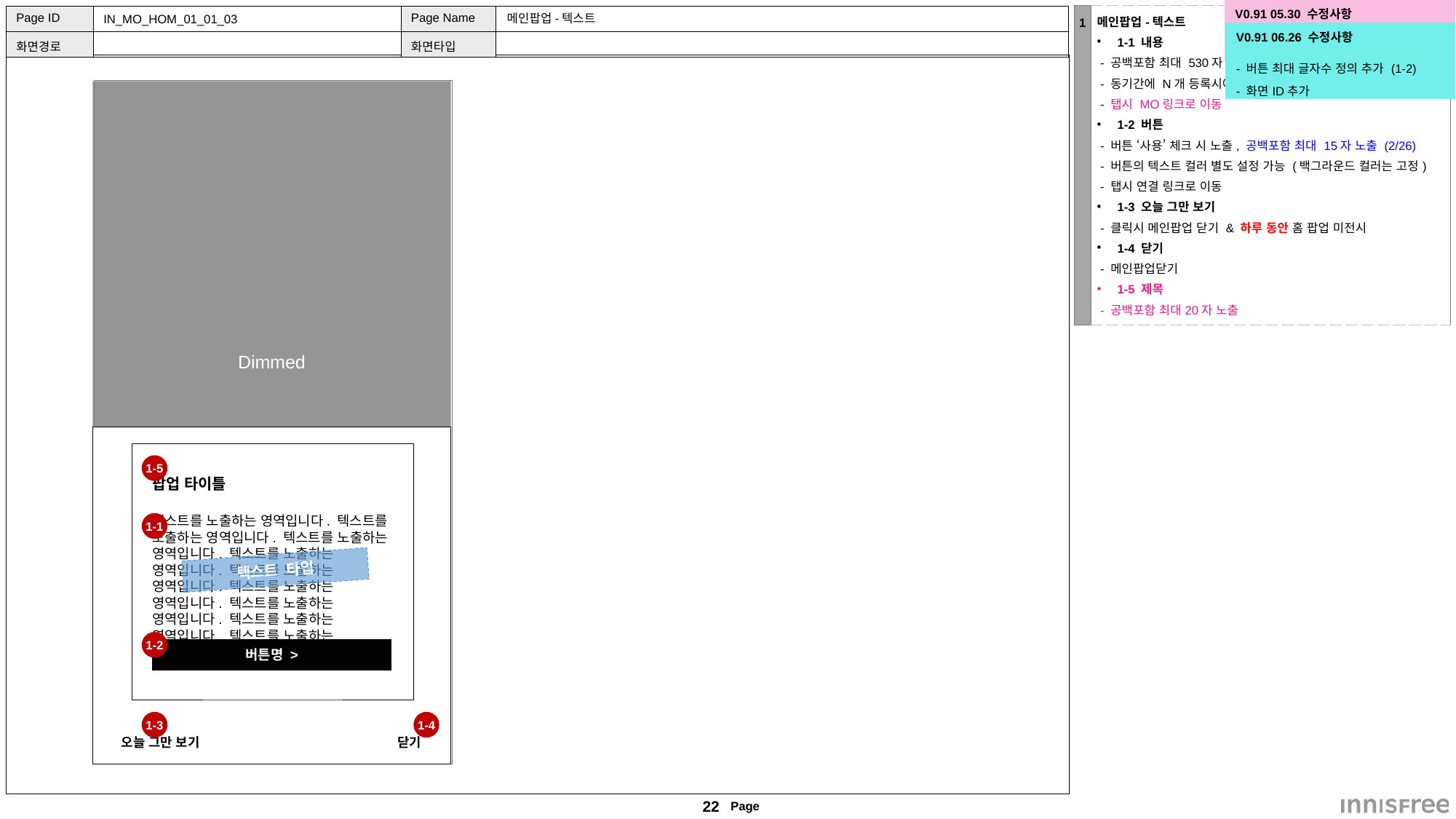

| V0.91 05.30 수정사항 |
| --- |
| - 제목 정의 추가(1-5) |
| 1 | 메인팝업-텍스트 1-1 내용 - 공백포함 최대 530자 노출 - 동기간에 N개 등록시에 최근등록순 1개 노출 - 탭시 MO링크로 이동 1-2 버튼 - 버튼 ‘사용’ 체크 시 노출, 공백포함 최대 15자 노출 (2/26) - 버튼의 텍스트 컬러 별도 설정 가능 (백그라운드 컬러는 고정) - 탭시 연결 링크로 이동 1-3 오늘 그만 보기 - 클릭시 메인팝업 닫기 & 하루 동안 홈 팝업 미전시 1-4 닫기 - 메인팝업닫기 1-5 제목 - 공백포함 최대20자 노출 |
| --- | --- |
IN_MO_HOM_01_01_03
# 메인팝업-텍스트
| V0.91 06.26 수정사항 |
| --- |
| - 버튼 최대 글자수 정의 추가 (1-2) - 화면ID추가 |
Dimmed

1-5
팝업 타이틀
텍스트를 노출하는 영역입니다. 텍스트를 노출하는 영역입니다. 텍스트를 노출하는 영역입니다. 텍스트를 노출하는 영역입니다. 텍스트를 노출하는 영역입니다. 텍스트를 노출하는 영역입니다. 텍스트를 노출하는 영역입니다. 텍스트를 노출하는 영역입니다. 텍스트를 노출하는.
1-1
텍스트  타입
1-2
버튼명 >
1-3
1-4
오늘 그만 보기
닫기